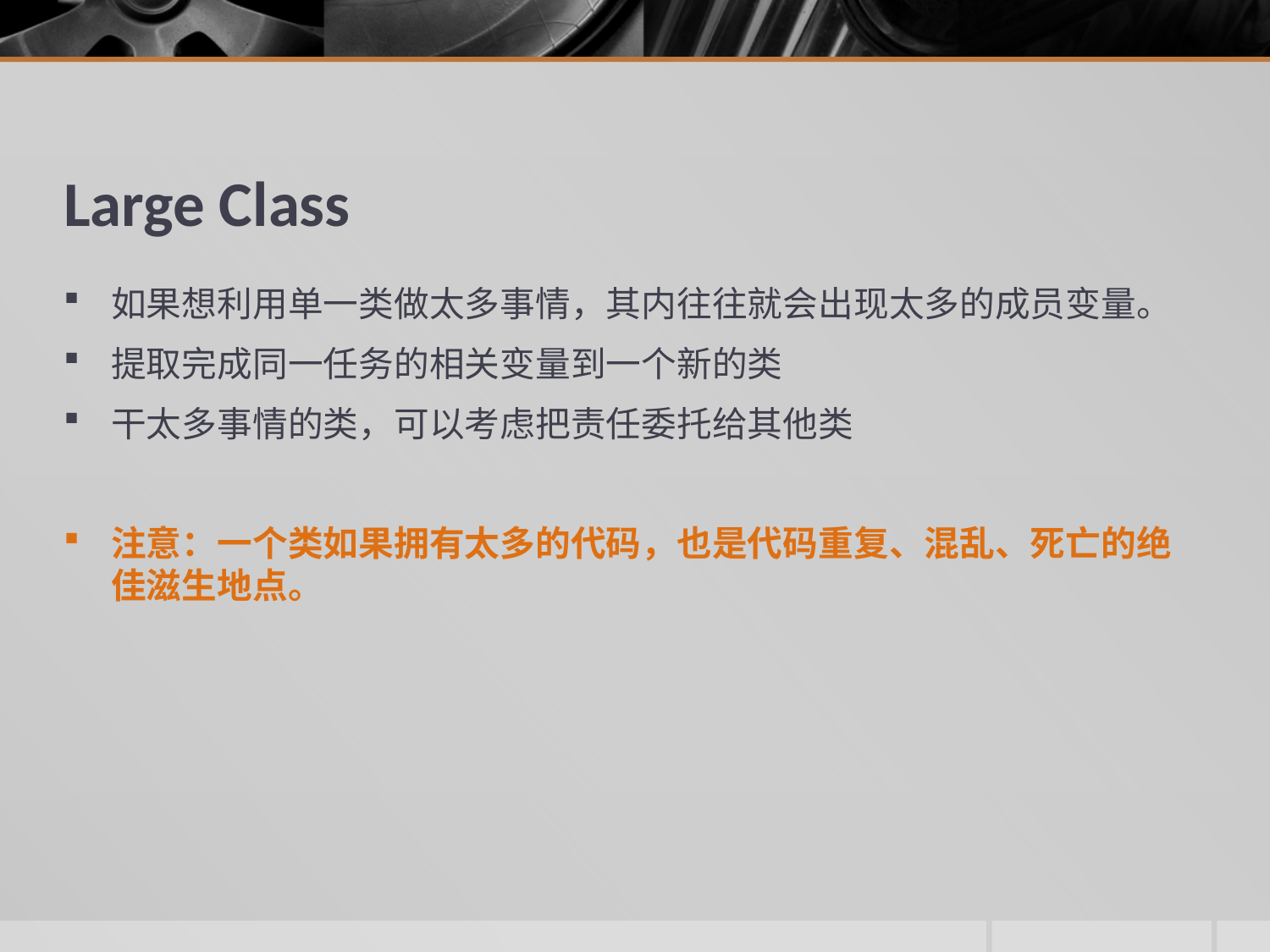

# Large Class
如果想利用单一类做太多事情，其内往往就会出现太多的成员变量。
提取完成同一任务的相关变量到一个新的类
干太多事情的类，可以考虑把责任委托给其他类

注意：一个类如果拥有太多的代码，也是代码重复、混乱、死亡的绝佳滋生地点。